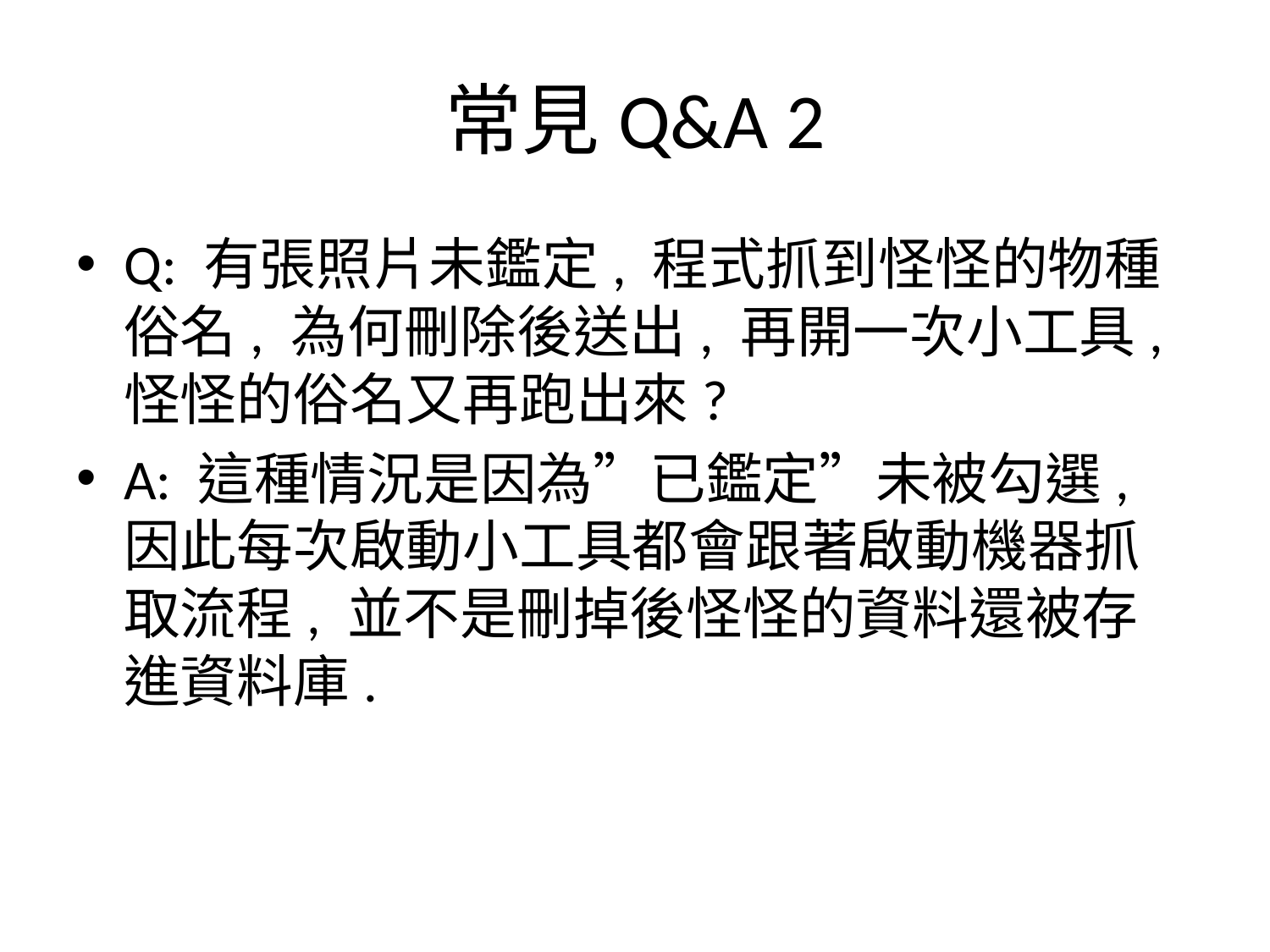

# 常見Q&A 2
Q: 有張照片未鑑定, 程式抓到怪怪的物種俗名, 為何刪除後送出, 再開一次小工具, 怪怪的俗名又再跑出來?
A: 這種情況是因為”已鑑定”未被勾選, 因此每次啟動小工具都會跟著啟動機器抓取流程, 並不是刪掉後怪怪的資料還被存進資料庫.